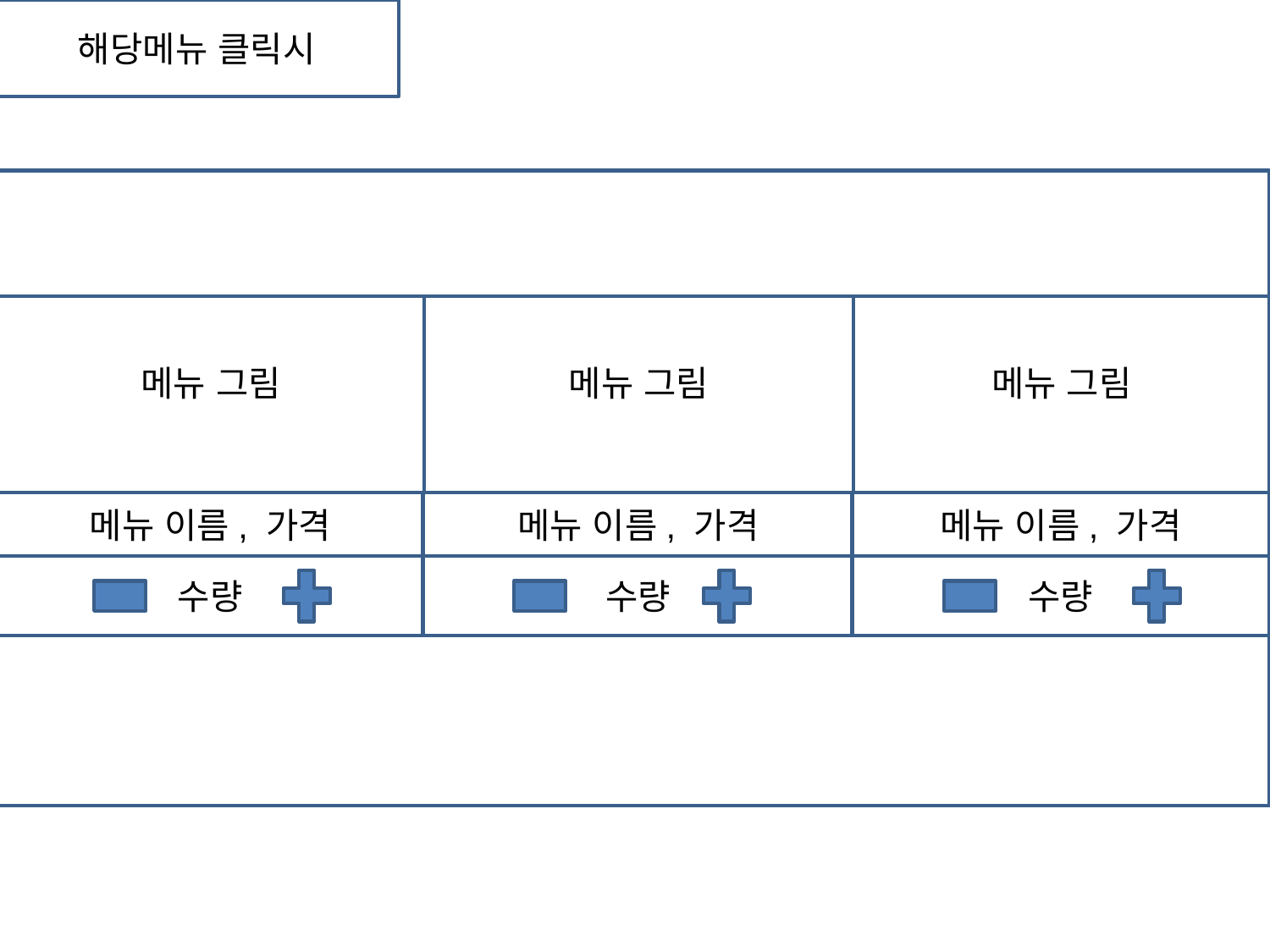

해당메뉴 클릭시

메뉴 그림

메뉴 그림

메뉴 그림

메뉴 이름, 가격
메뉴 이름, 가격
메뉴 이름, 가격

수량
수량
수량